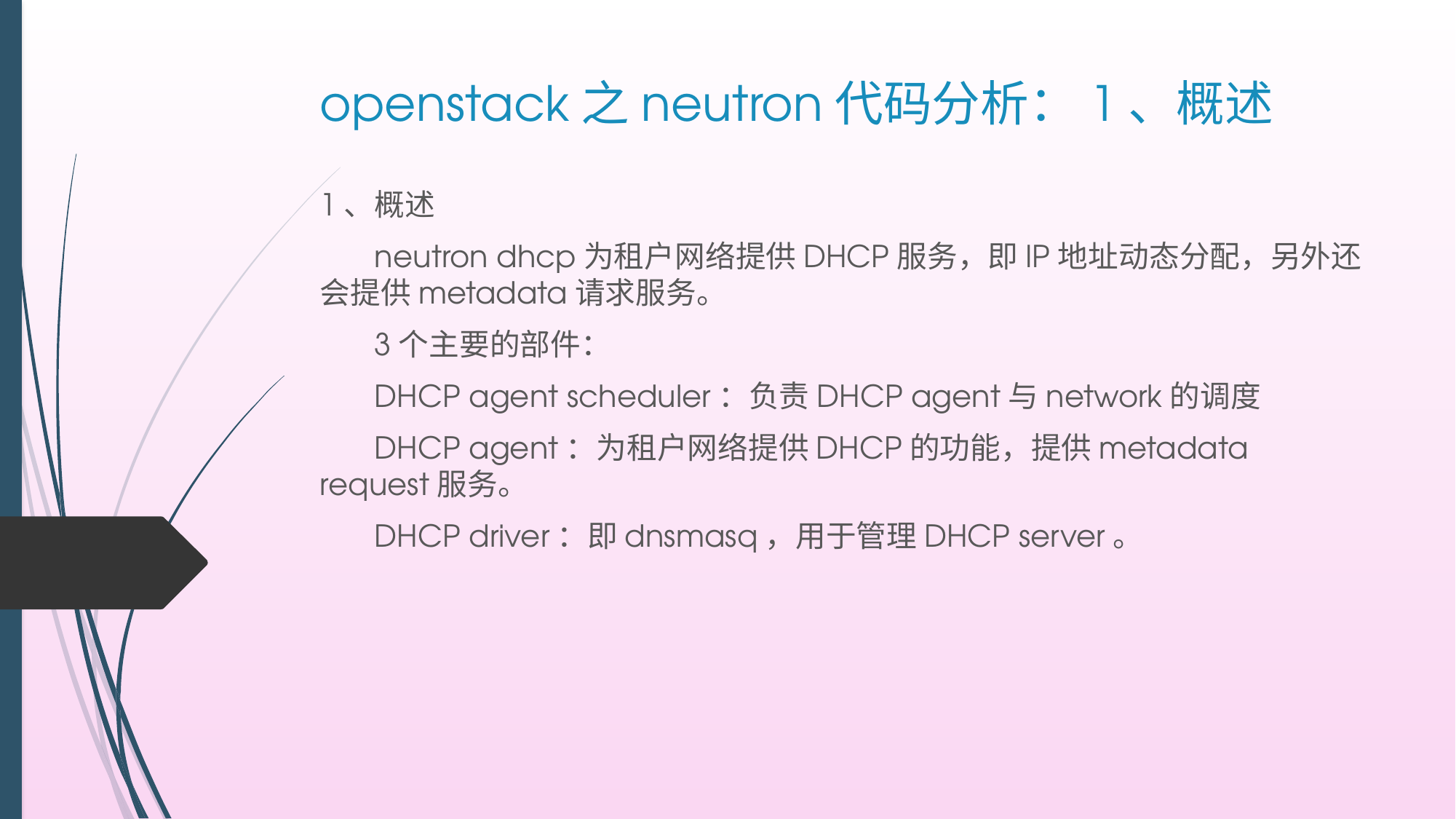

# openstack之neutron代码分析：1、概述
1、概述
neutron dhcp为租户网络提供DHCP服务，即IP地址动态分配，另外还会提供metadata请求服务。
3个主要的部件：
DHCP agent scheduler：负责DHCP agent与network的调度
DHCP agent：为租户网络提供DHCP的功能，提供metadata request服务。
DHCP driver：即dnsmasq，用于管理DHCP server。